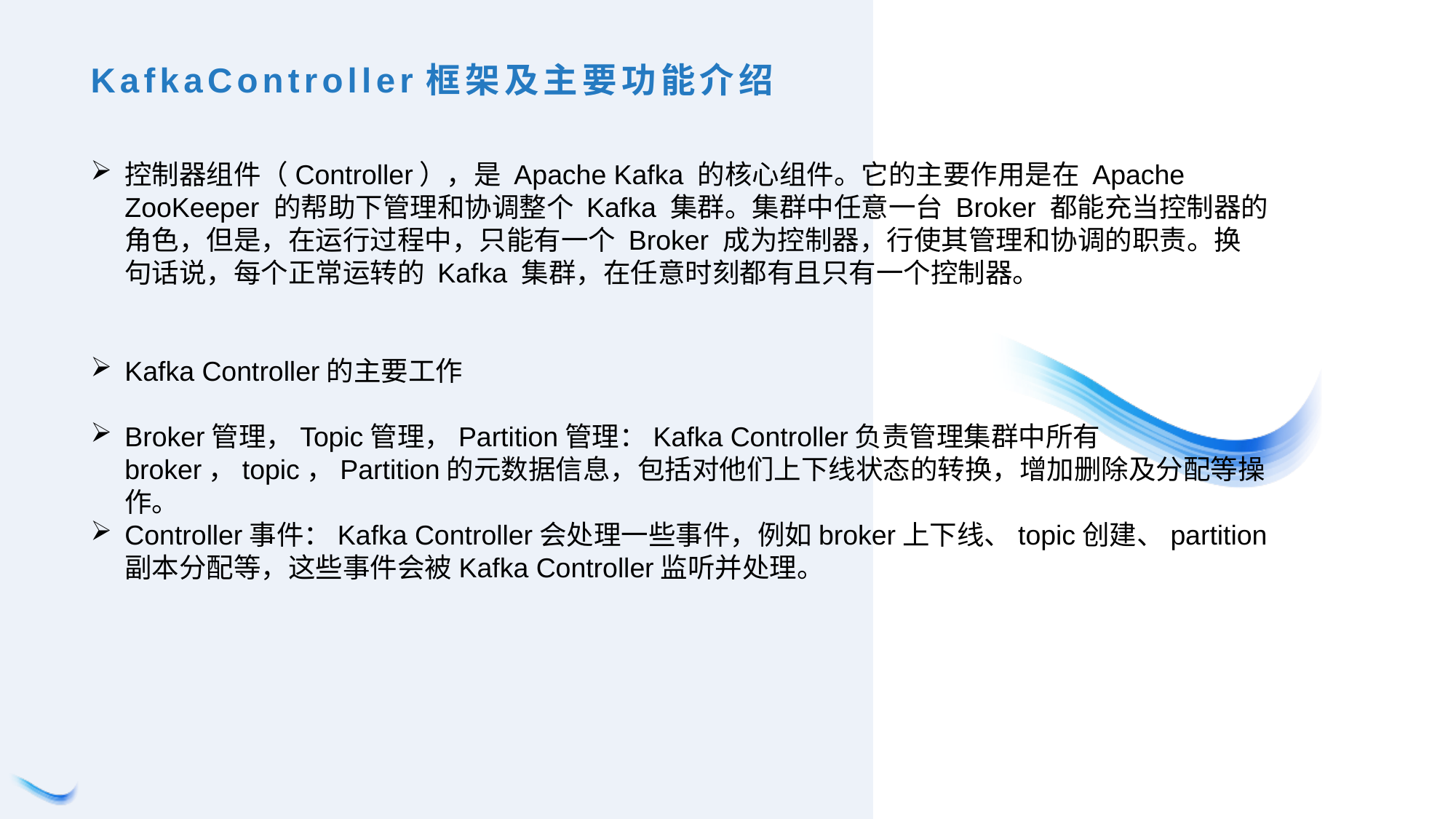

# KafkaController框架及主要功能介绍
控制器组件（Controller），是 Apache Kafka 的核心组件。它的主要作用是在 Apache ZooKeeper 的帮助下管理和协调整个 Kafka 集群。集群中任意一台 Broker 都能充当控制器的角色，但是，在运行过程中，只能有一个 Broker 成为控制器，行使其管理和协调的职责。换句话说，每个正常运转的 Kafka 集群，在任意时刻都有且只有一个控制器。

Kafka Controller的主要工作

Broker管理，Topic管理，Partition管理：Kafka Controller负责管理集群中所有broker，topic，Partition的元数据信息，包括对他们上下线状态的转换，增加删除及分配等操作。
Controller事件：Kafka Controller会处理一些事件，例如broker上下线、topic创建、partition副本分配等，这些事件会被Kafka Controller监听并处理。